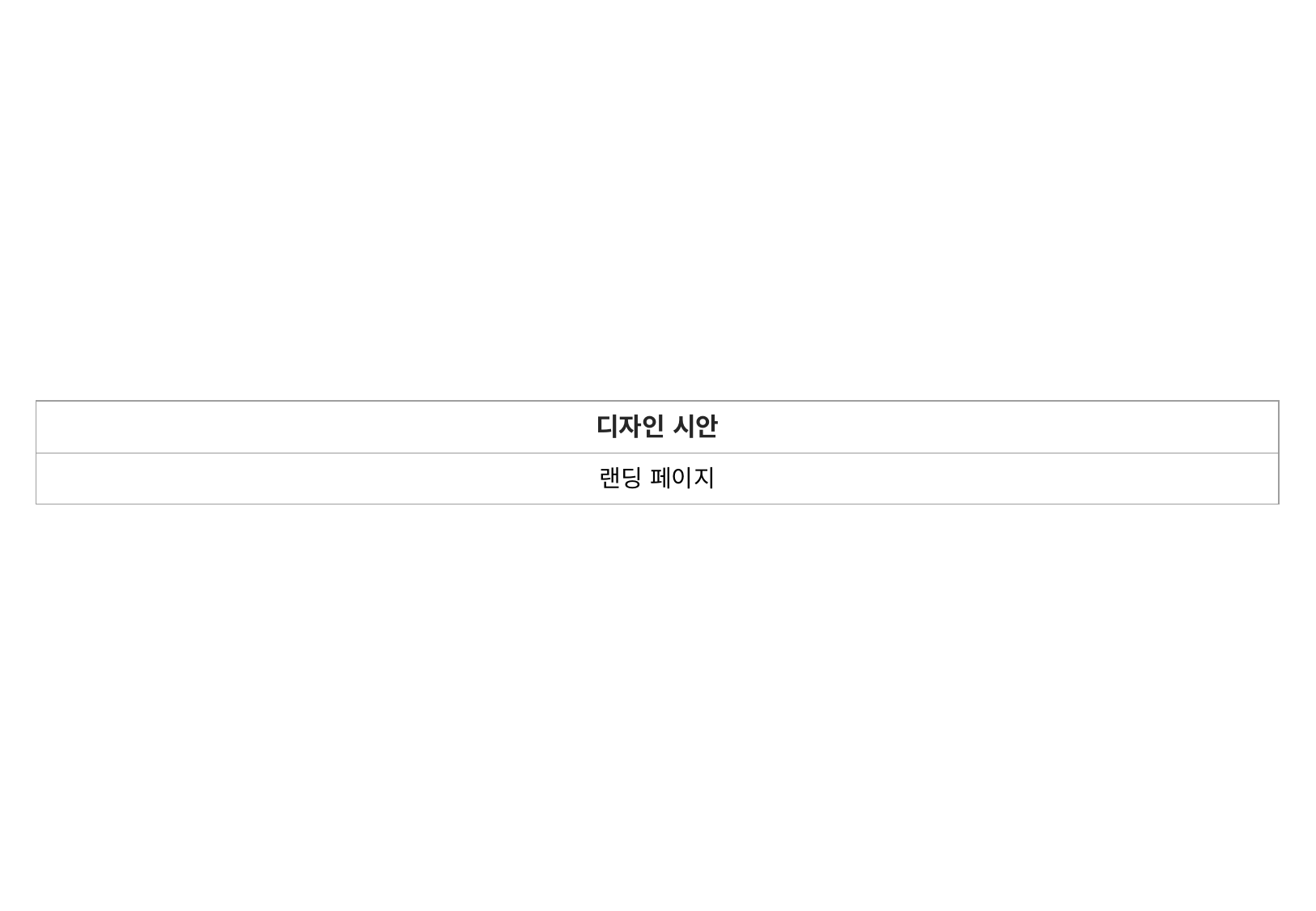

| 디자인 시안 |
| --- |
| 랜딩 페이지 |